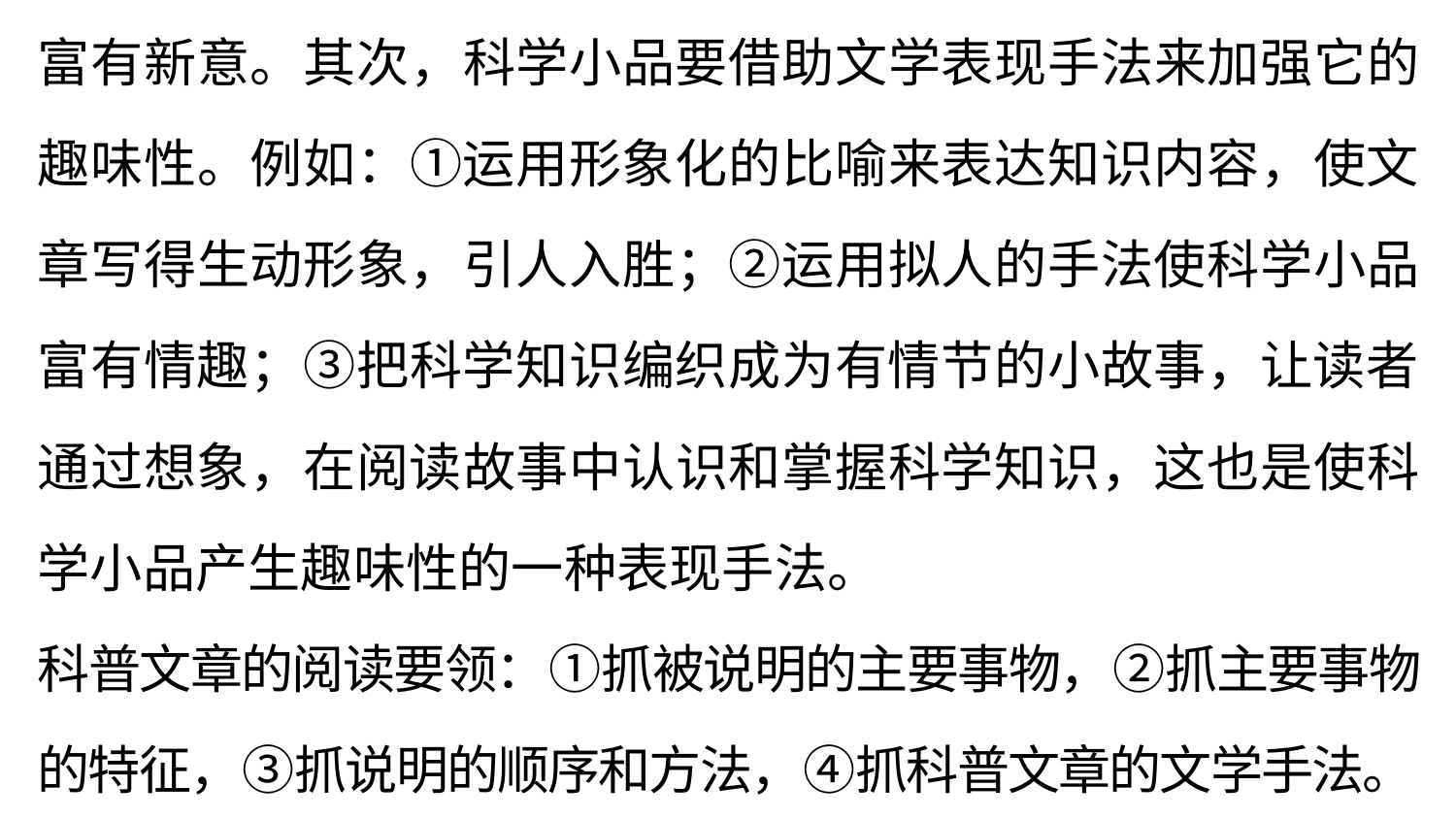

富有新意。其次，科学小品要借助文学表现手法来加强它的趣味性。例如：①运用形象化的比喻来表达知识内容，使文章写得生动形象，引人入胜；②运用拟人的手法使科学小品富有情趣；③把科学知识编织成为有情节的小故事，让读者通过想象，在阅读故事中认识和掌握科学知识，这也是使科学小品产生趣味性的一种表现手法。
科普文章的阅读要领：①抓被说明的主要事物，②抓主要事物的特征，③抓说明的顺序和方法，④抓科普文章的文学手法。